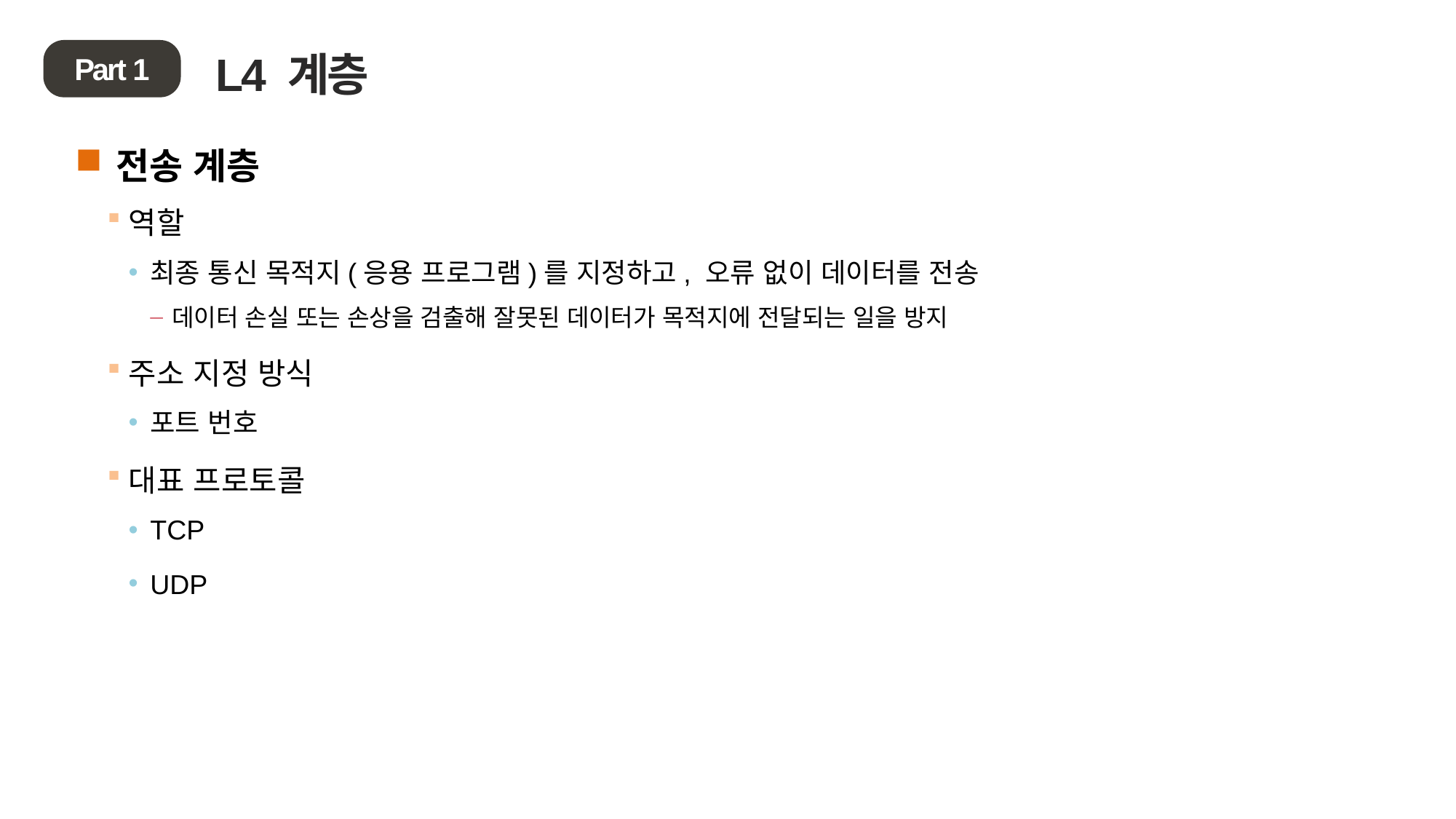

L4 계층
Part 1
전송 계층
역할
최종 통신 목적지(응용 프로그램)를 지정하고, 오류 없이 데이터를 전송
데이터 손실 또는 손상을 검출해 잘못된 데이터가 목적지에 전달되는 일을 방지
주소 지정 방식
포트 번호
대표 프로토콜
TCP
UDP